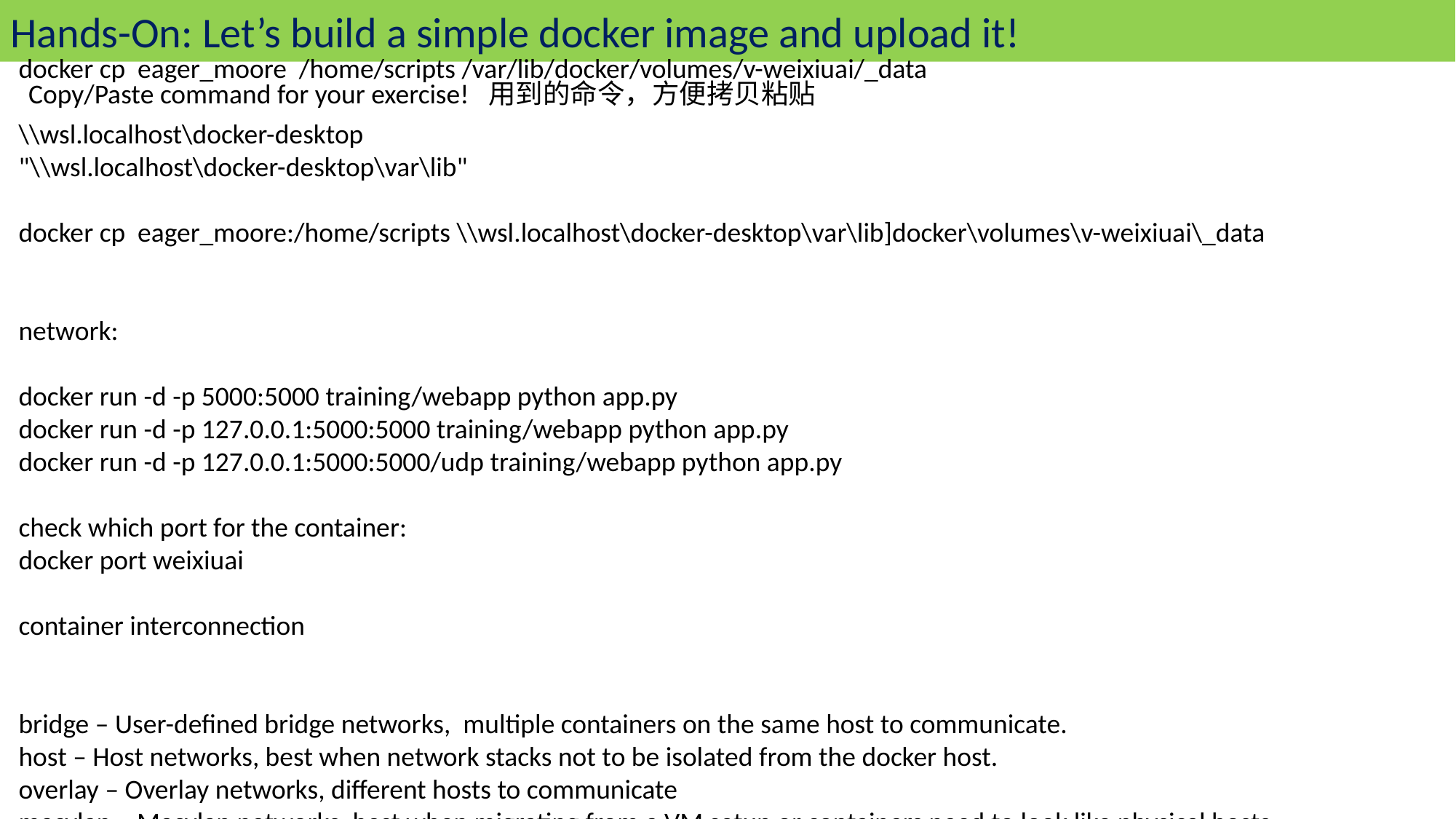

Hands-On: Let’s build a simple docker image and upload it!

docker container prune
docker system prune -a
docker rmi
docker rm

docker attach
docker stats
docker pause
docker start/stop/kill/unpause

docker logs weixiuai_container ## will list what actions/commands

data management:
docker volume create v-weixiuai
docker volume list
docker volume ls

docker run --mount source=v-weixiuai,destination=/home/data weixiuailight-img
docker volume rm v-weixiuai
docker volume prune

docker cp  eager_moore  /home/scripts /var/lib/docker/volumes/v-weixiuai/_data

\\wsl.localhost\docker-desktop
"\\wsl.localhost\docker-desktop\var\lib"

docker cp  eager_moore:/home/scripts \\wsl.localhost\docker-desktop\var\lib]docker\volumes\v-weixiuai\_data

network:

docker run -d -p 5000:5000 training/webapp python app.py
docker run -d -p 127.0.0.1:5000:5000 training/webapp python app.py
docker run -d -p 127.0.0.1:5000:5000/udp training/webapp python app.py

check which port for the container:
docker port weixiuai

container interconnection

bridge – User-defined bridge networks,  multiple containers on the same host to communicate.
host – Host networks, best when network stacks not to be isolated from the docker host.
overlay – Overlay networks, different hosts to communicate
macvlan – Macvlan networks, best when migrating from a VM setup or containers need to look like physical hosts.
Network plugins – Third-party network plugins allow you to integrate Docker with specialized network stacks.

docker network create -d bridge my-bridge-nwk
docker run -it --rm --name busybox1 --network my-bridge-nwk busybox sh

Copy/Paste command for your exercise!  用到的命令，方便拷贝粘贴